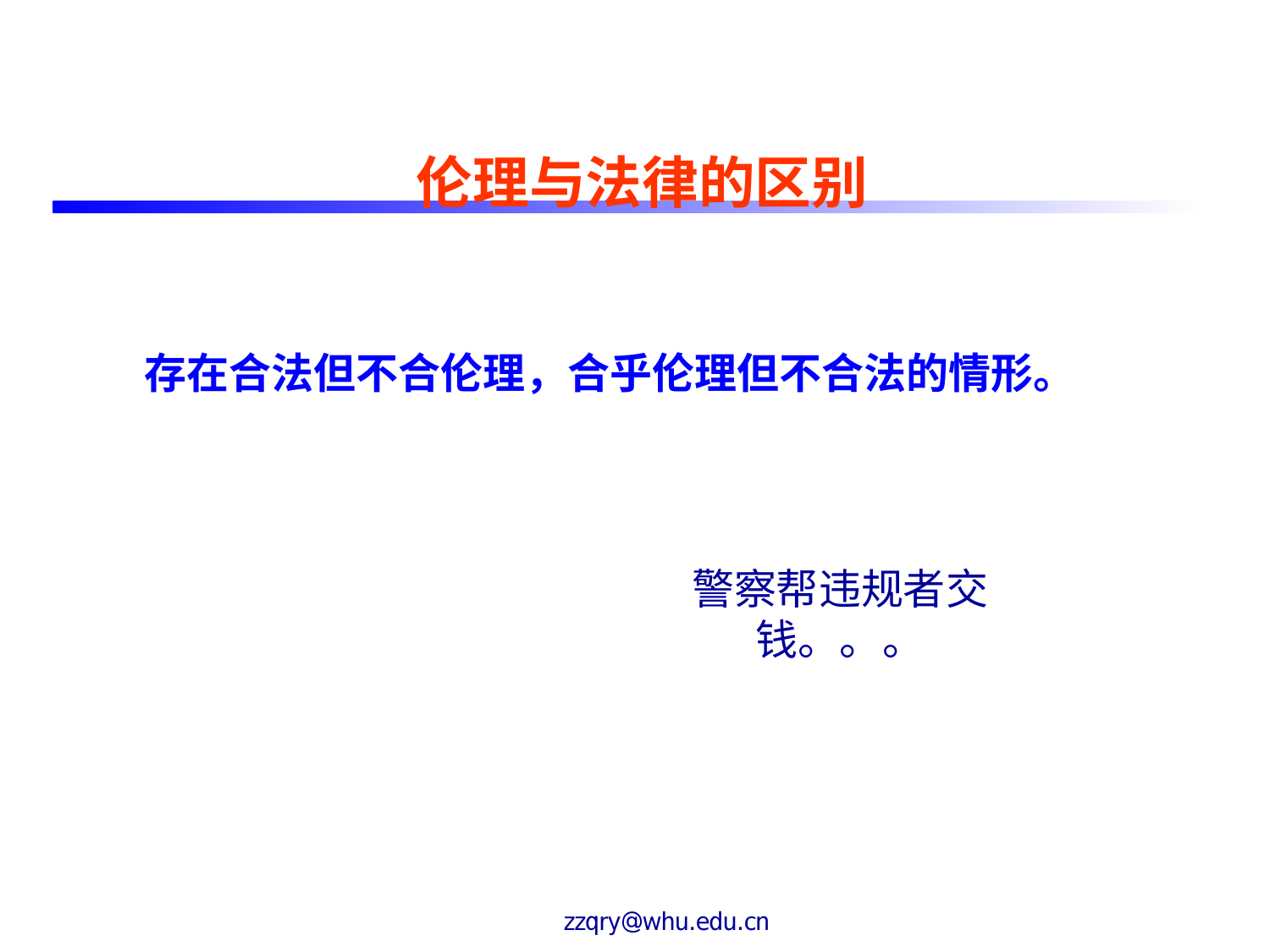

# 伦理与法律的区别
 存在合法但不合伦理，合乎伦理但不合法的情形。
警察帮违规者交钱。。。

zzqry@whu.edu.cn
37